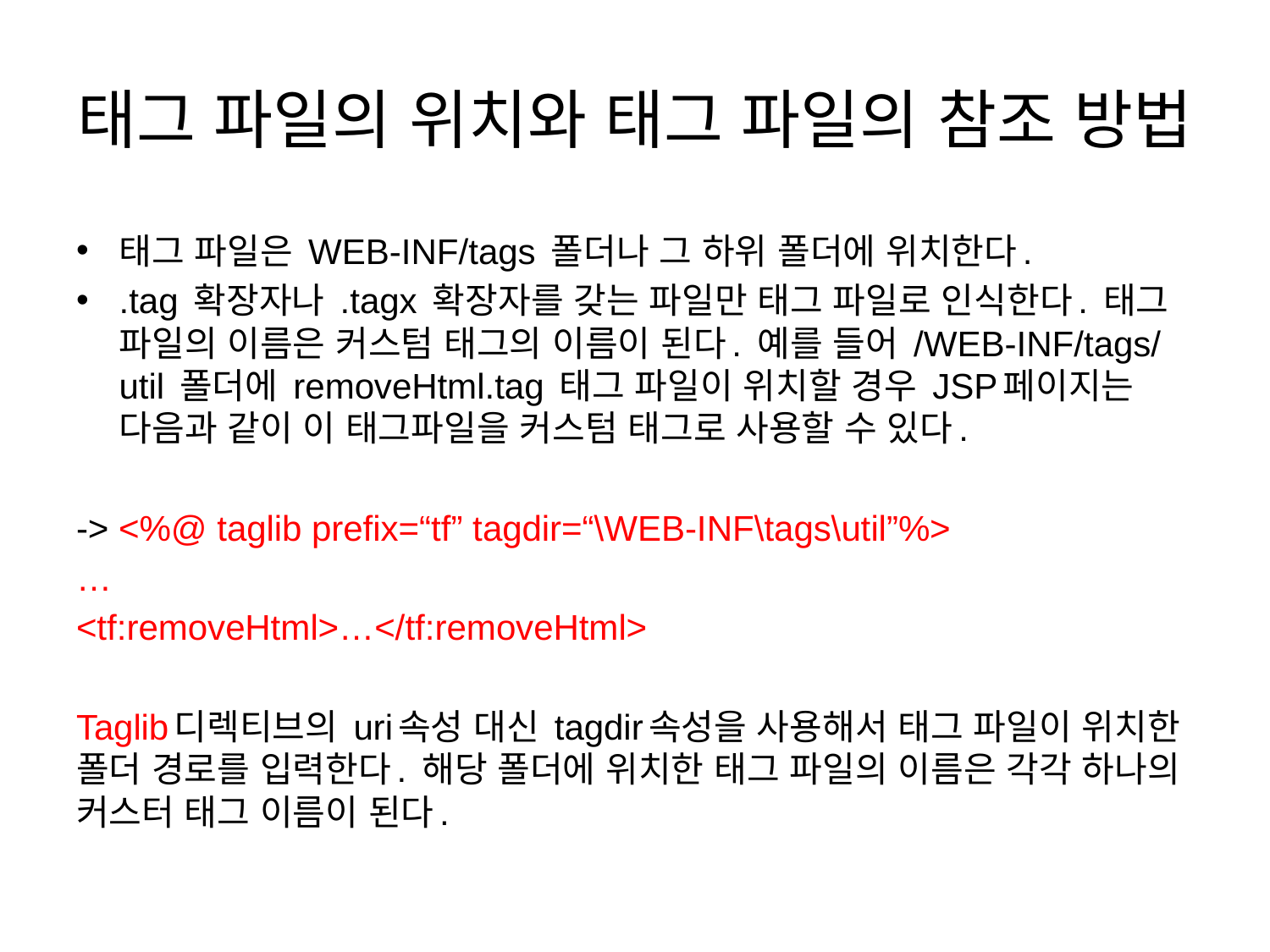

# 태그 파일의 위치와 태그 파일의 참조 방법
태그 파일은 WEB-INF/tags 폴더나 그 하위 폴더에 위치한다.
.tag 확장자나 .tagx 확장자를 갖는 파일만 태그 파일로 인식한다. 태그 파일의 이름은 커스텀 태그의 이름이 된다. 예를 들어 /WEB-INF/tags/util 폴더에 removeHtml.tag 태그 파일이 위치할 경우 JSP페이지는 다음과 같이 이 태그파일을 커스텀 태그로 사용할 수 있다.

-> <%@ taglib prefix=“tf” tagdir=“\WEB-INF\tags\util”%>
…
<tf:removeHtml>…</tf:removeHtml>

Taglib디렉티브의 uri속성 대신 tagdir속성을 사용해서 태그 파일이 위치한 폴더 경로를 입력한다. 해당 폴더에 위치한 태그 파일의 이름은 각각 하나의 커스터 태그 이름이 된다.